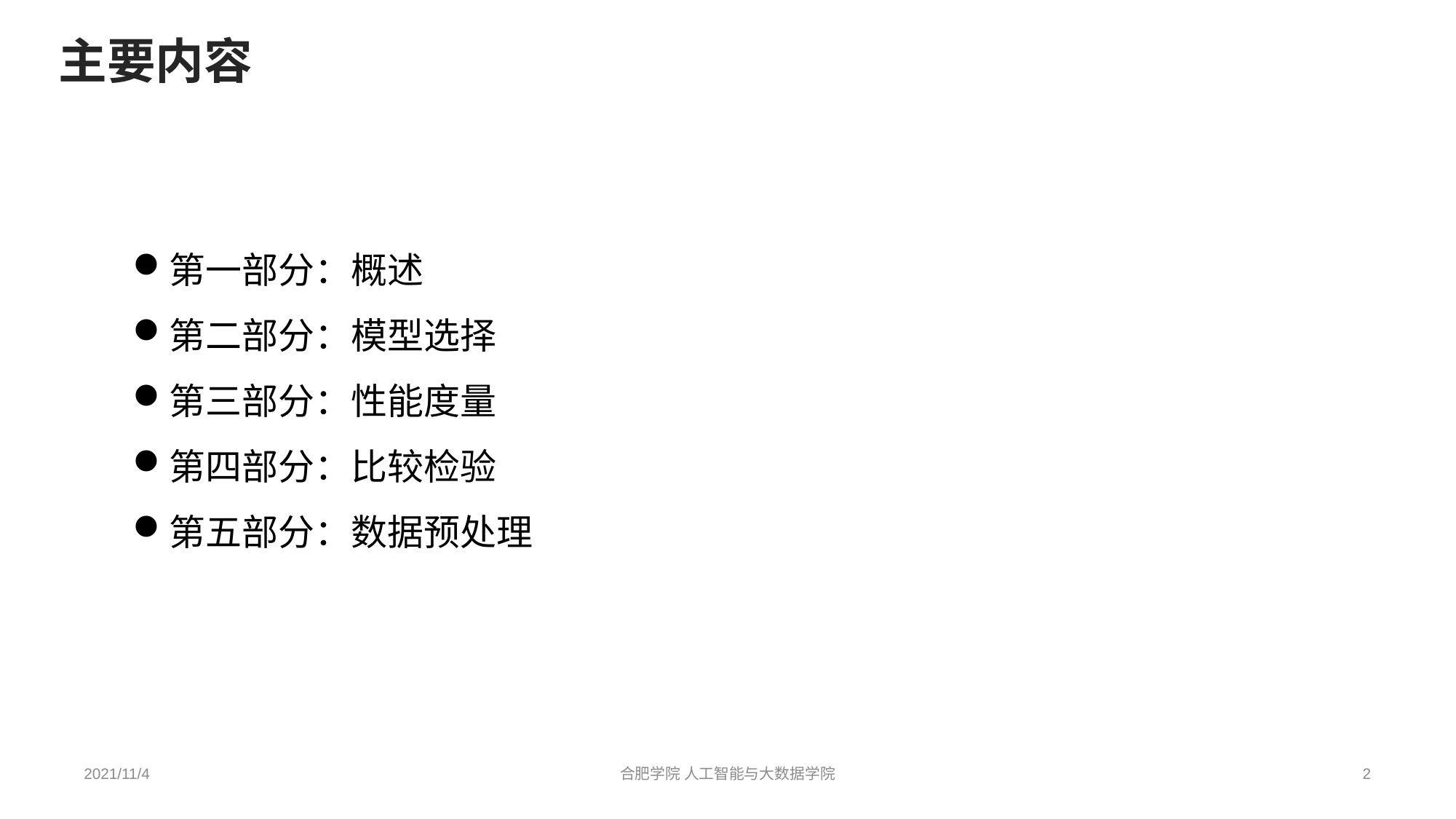

主要内容
第一部分：概述
第二部分：模型选择
第三部分：性能度量
第四部分：比较检验
第五部分：数据预处理

2021/11/4
合肥学院 人工智能与大数据学院
2